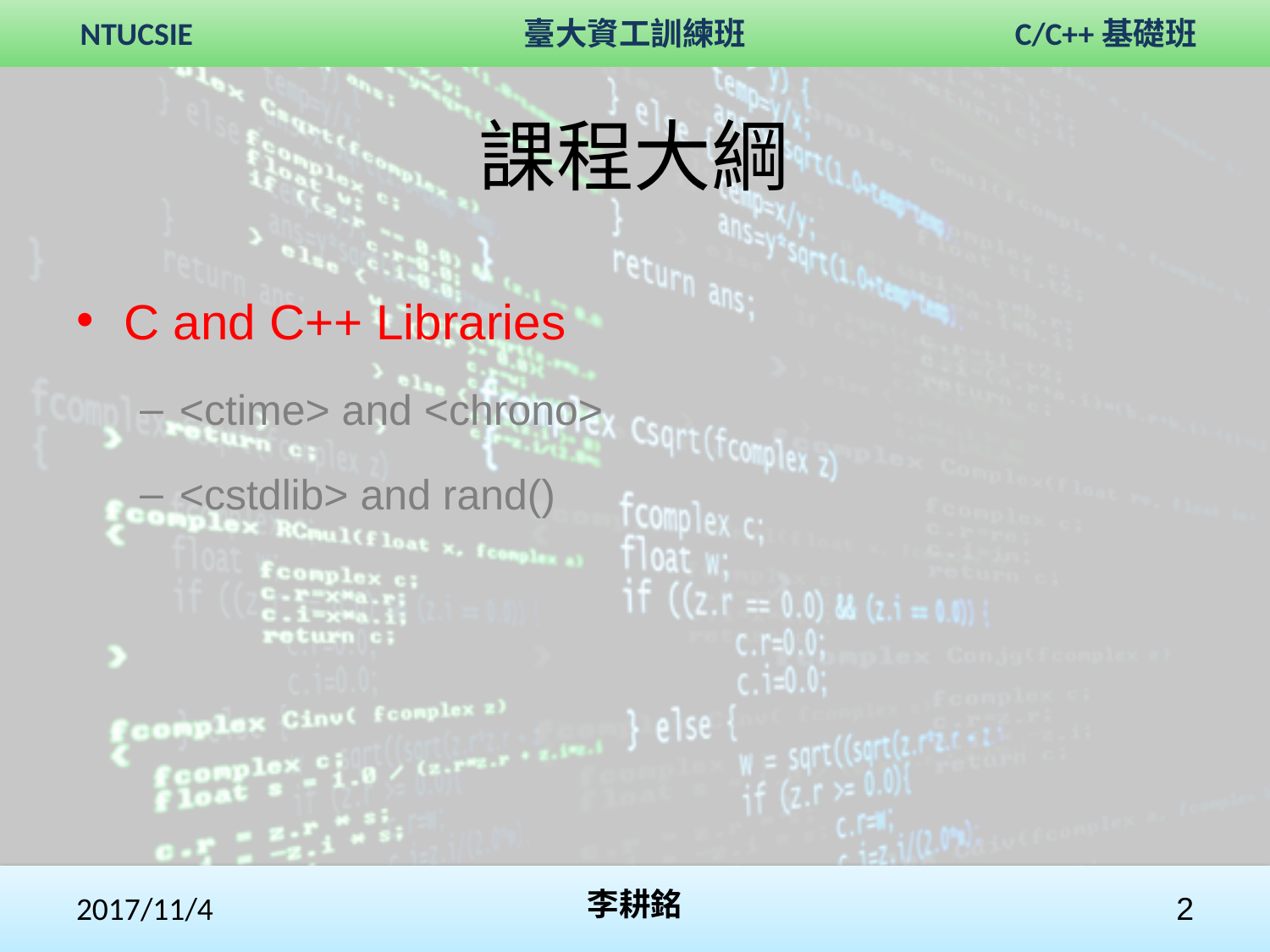

課程大綱
C and C++ Libraries
<ctime> and <chrono>
<cstdlib> and rand()

2017/11/4
李耕銘
2